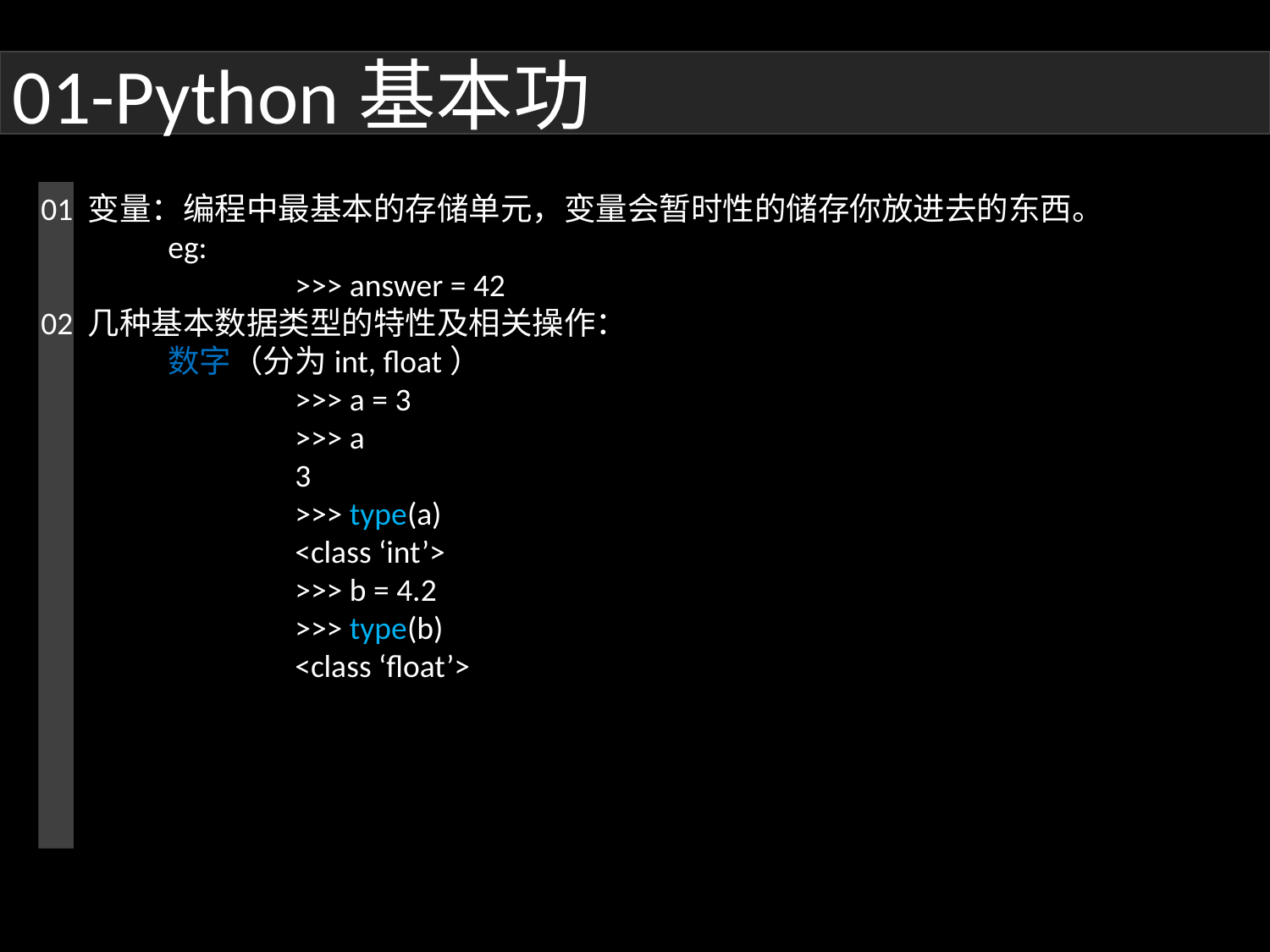

01-Python基本功
01 变量：编程中最基本的存储单元，变量会暂时性的储存你放进去的东西。
	eg:
		>>> answer = 42
02 几种基本数据类型的特性及相关操作：
	数字（分为int, float）
		>>> a = 3
		>>> a
	 	3
		>>> type(a)
		<class ‘int’>
		>>> b = 4.2
		>>> type(b)
		<class ‘float’>